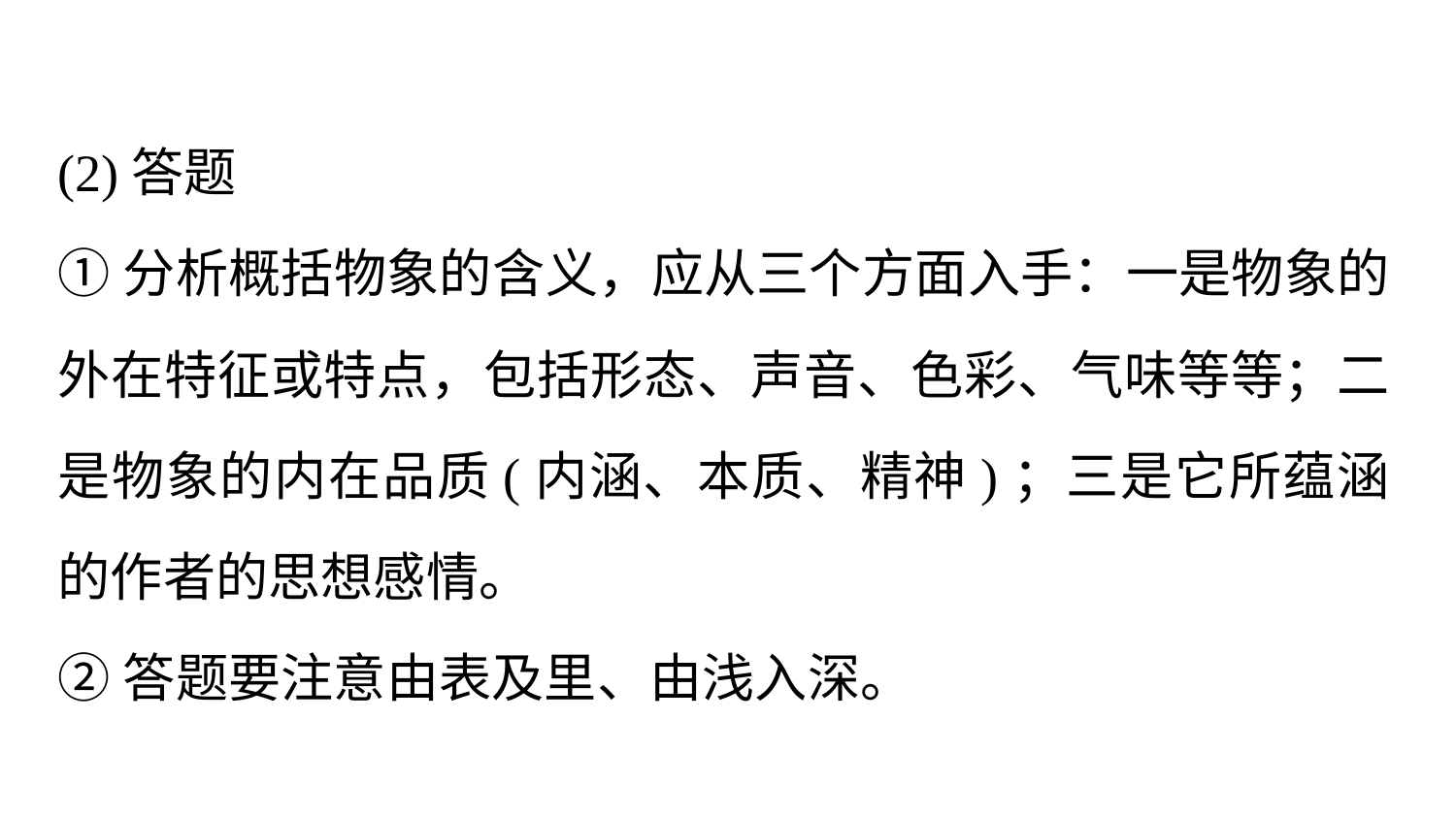

(2)答题
①分析概括物象的含义，应从三个方面入手：一是物象的外在特征或特点，包括形态、声音、色彩、气味等等；二是物象的内在品质(内涵、本质、精神)；三是它所蕴涵的作者的思想感情。
②答题要注意由表及里、由浅入深。